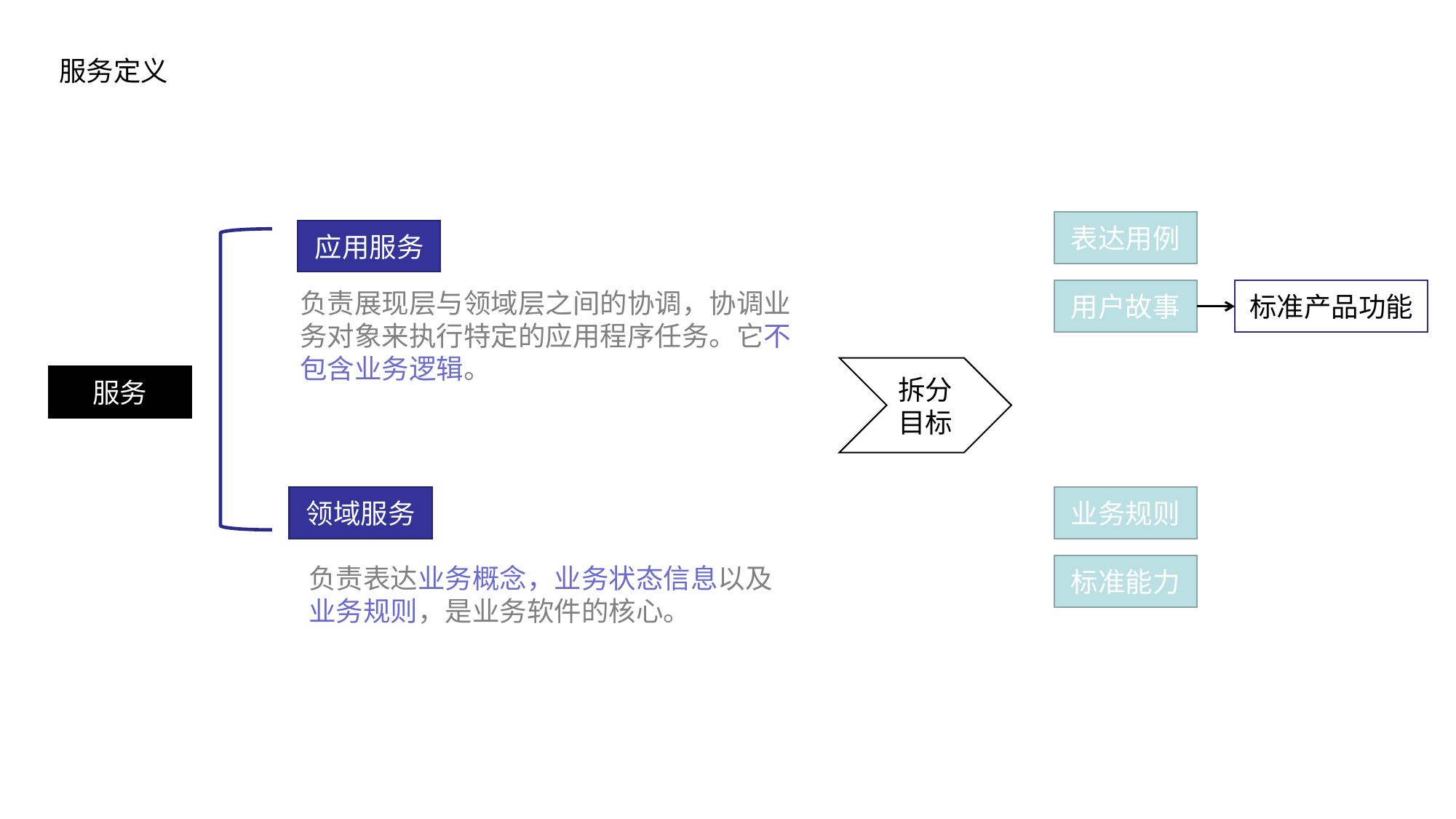

服务定义
表达用例
应用服务

用户故事
标准产品功能
负责展现层与领域层之间的协调，协调业务对象来执行特定的应用程序任务。它不包含业务逻辑。
拆分目标
服务
领域服务
业务规则
标准能力
负责表达业务概念，业务状态信息以及业务规则，是业务软件的核心。